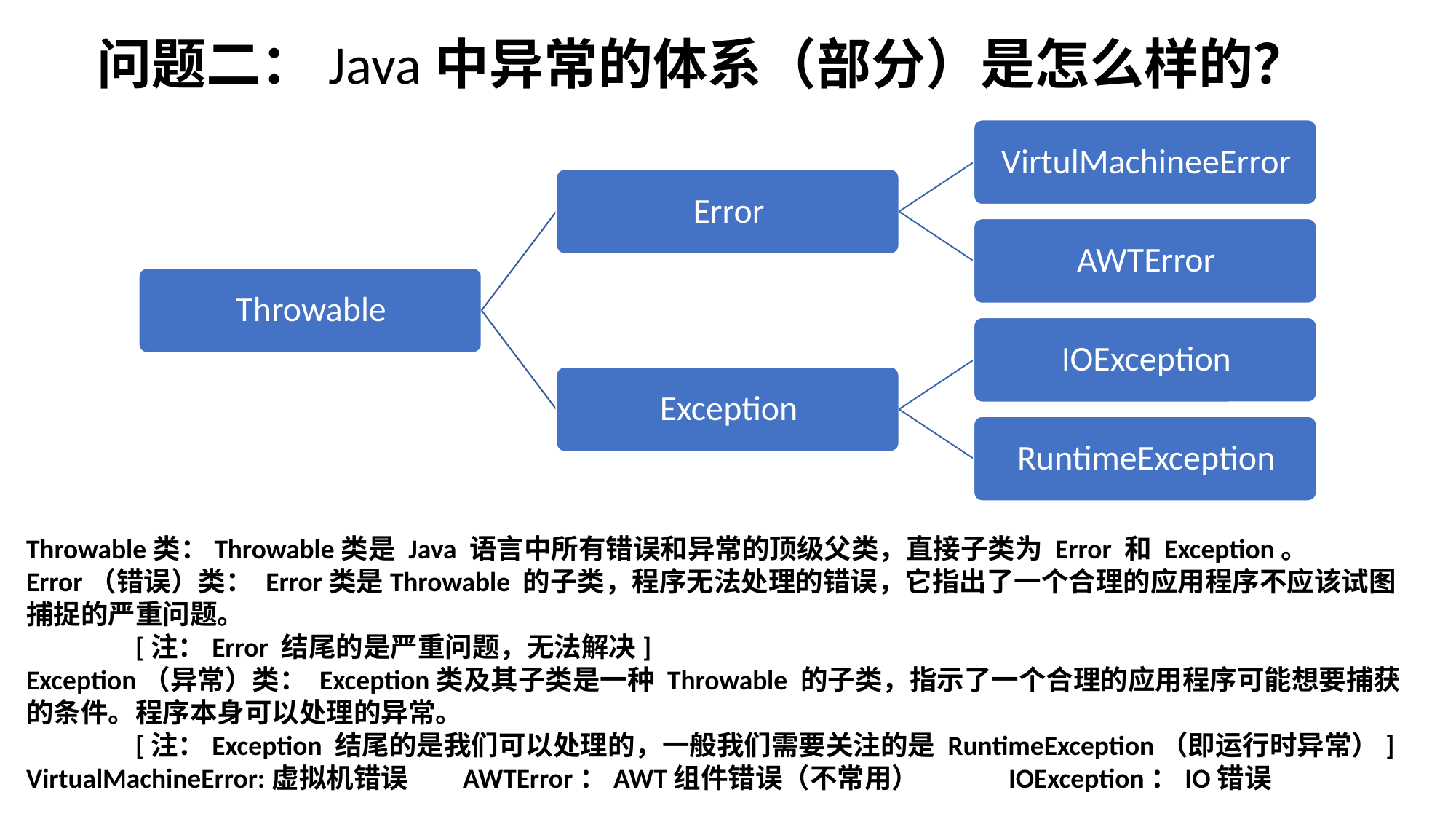

# 问题二：Java中异常的体系（部分）是怎么样的？
Throwable

Error

VirtulMachineeError

AWTError

Exception

IOException

RuntimeException
Throwable类：Throwable类是 Java 语言中所有错误和异常的顶级父类，直接子类为 Error 和 Exception。
Error（错误）类： Error类是Throwable 的子类，程序无法处理的错误，它指出了一个合理的应用程序不应该试图捕捉的严重问题。
	[注：Error 结尾的是严重问题，无法解决]
Exception（异常）类： Exception类及其子类是一种 Throwable 的子类，指示了一个合理的应用程序可能想要捕获的条件。程序本身可以处理的异常。
	[注：Exception 结尾的是我们可以处理的，一般我们需要关注的是 RuntimeException（即运行时异常）]
VirtualMachineError:虚拟机错误	AWTError：AWT组件错误（不常用）	IOException：IO错误